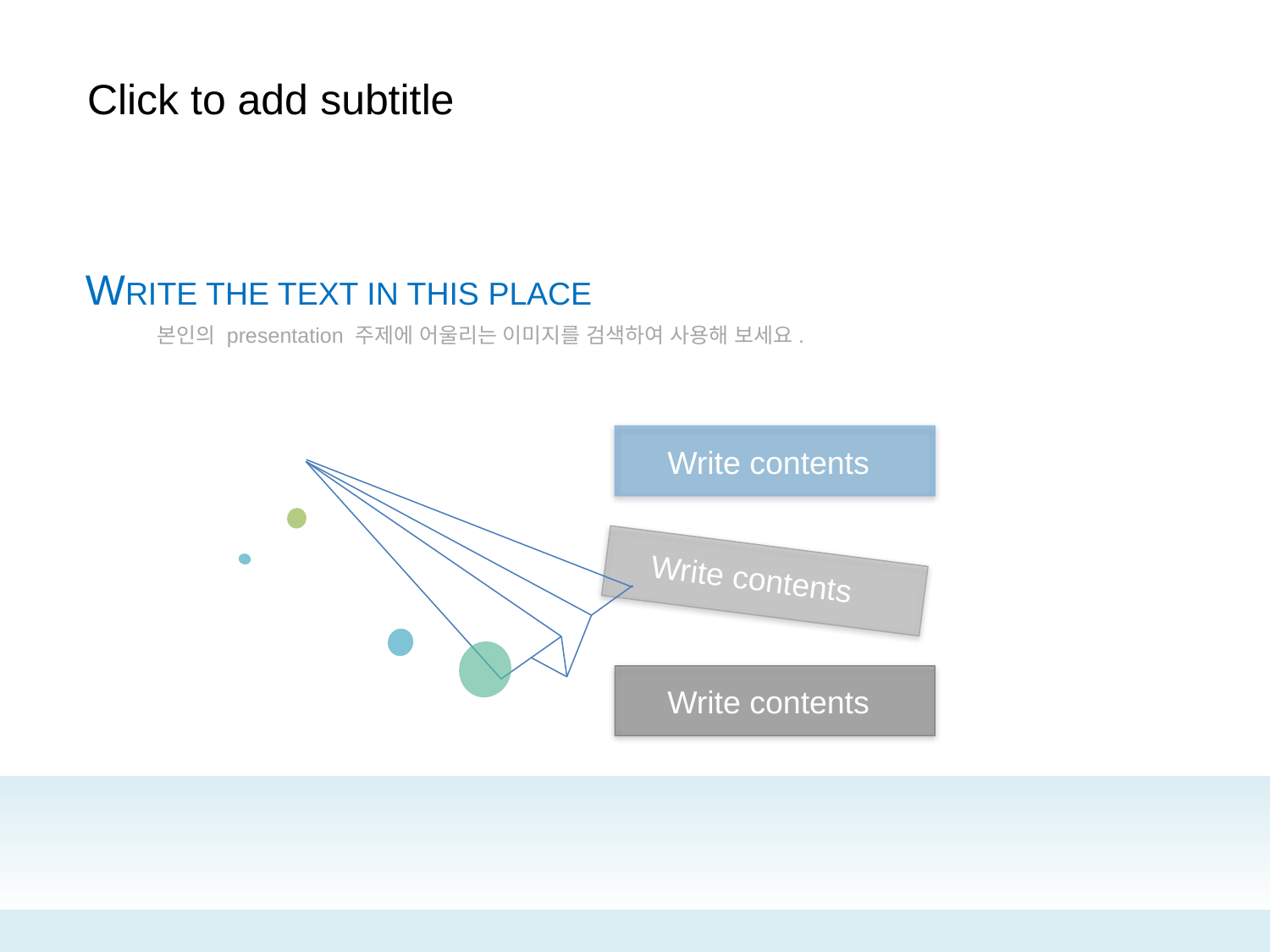

Click to add subtitle
WRITE THE TEXT IN THIS PLACE
본인의 presentation 주제에 어울리는 이미지를 검색하여 사용해 보세요.

Write contents

Write contents

Write contents